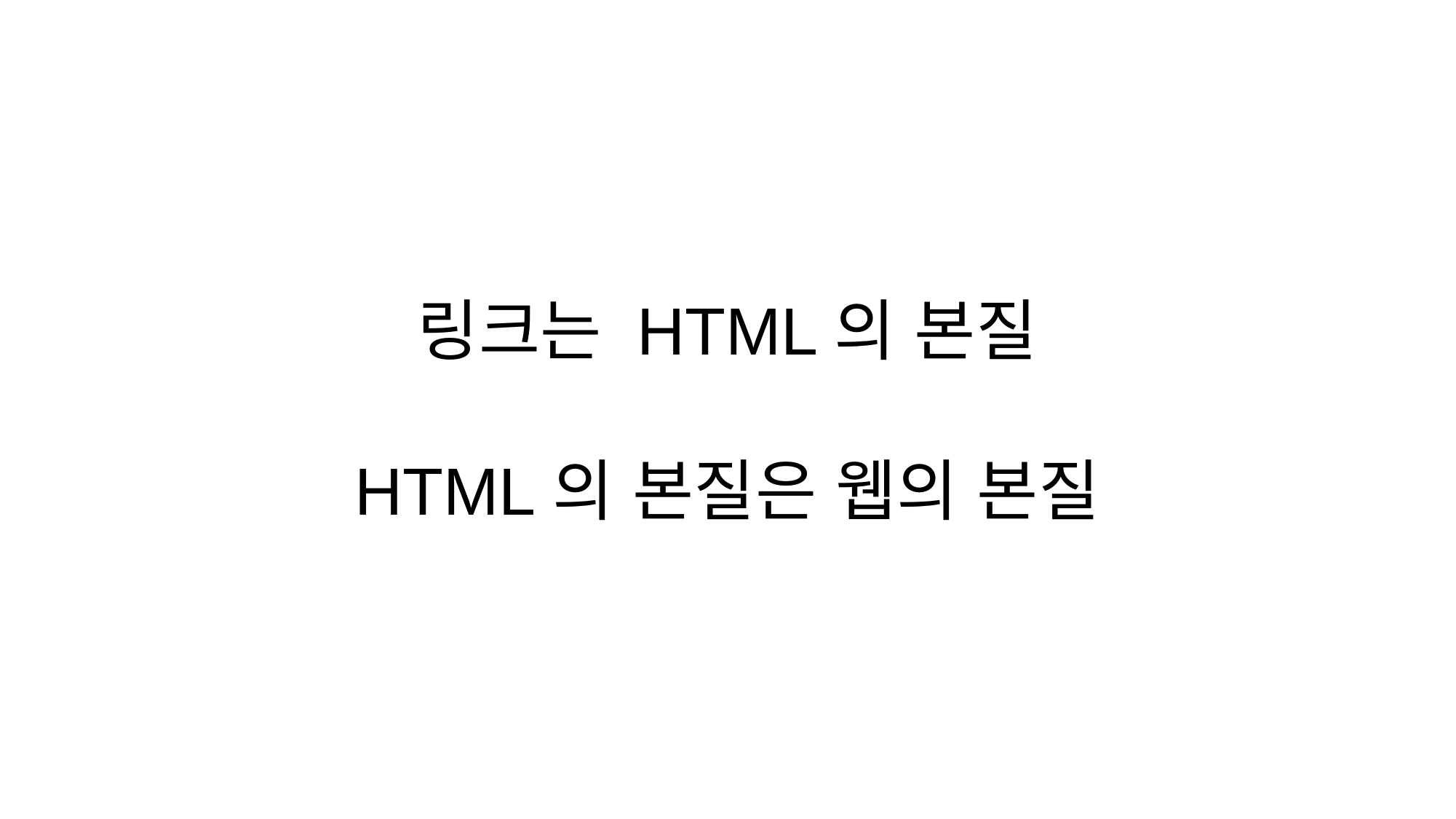

링크는 HTML의 본질

HTML의 본질은 웹의 본질